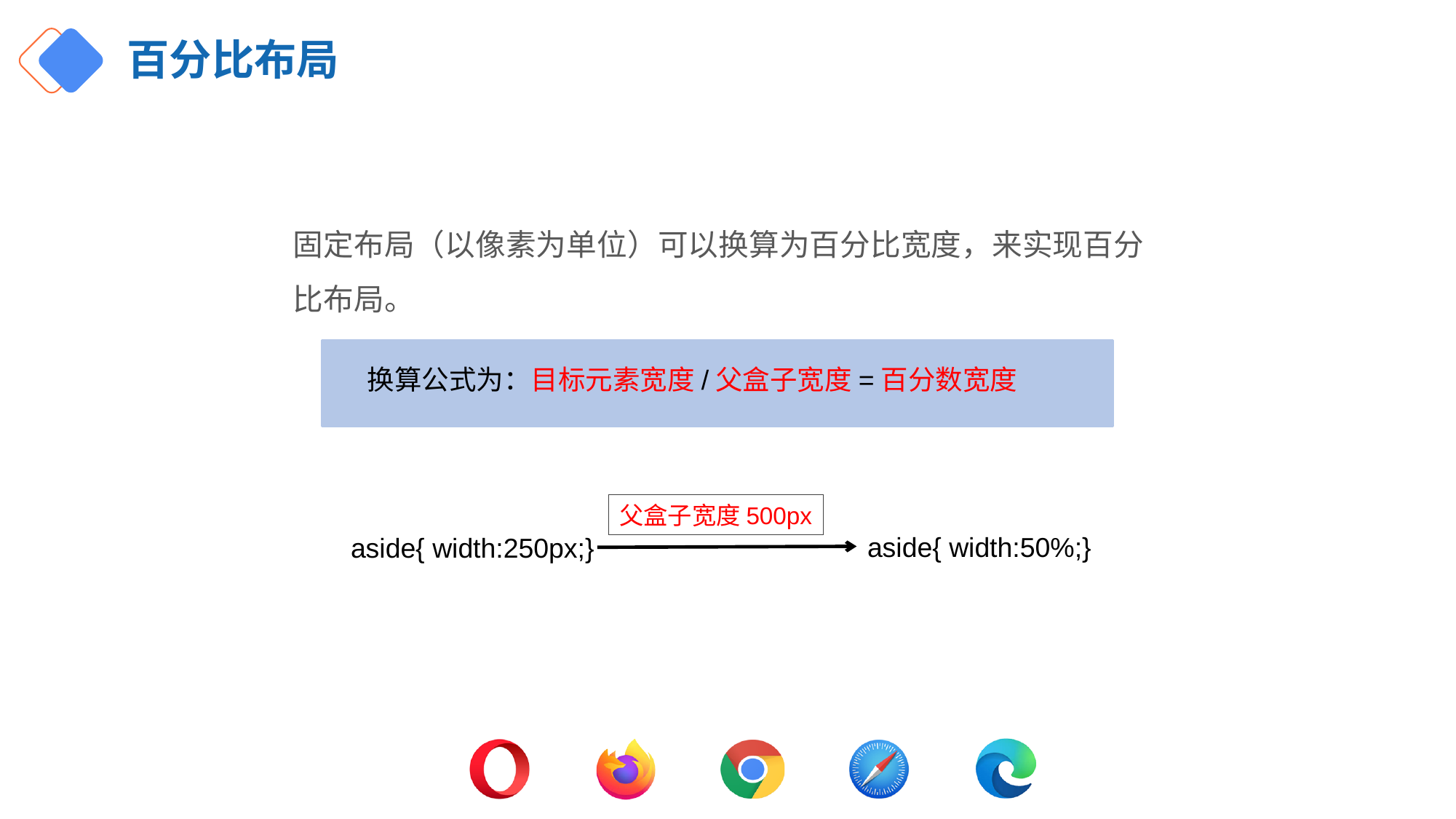

# 百分比布局
固定布局（以像素为单位）可以换算为百分比宽度，来实现百分比布局。

换算公式为：目标元素宽度/父盒子宽度=百分数宽度
父盒子宽度500px
aside{ width:50%;}
 aside{ width:250px;}